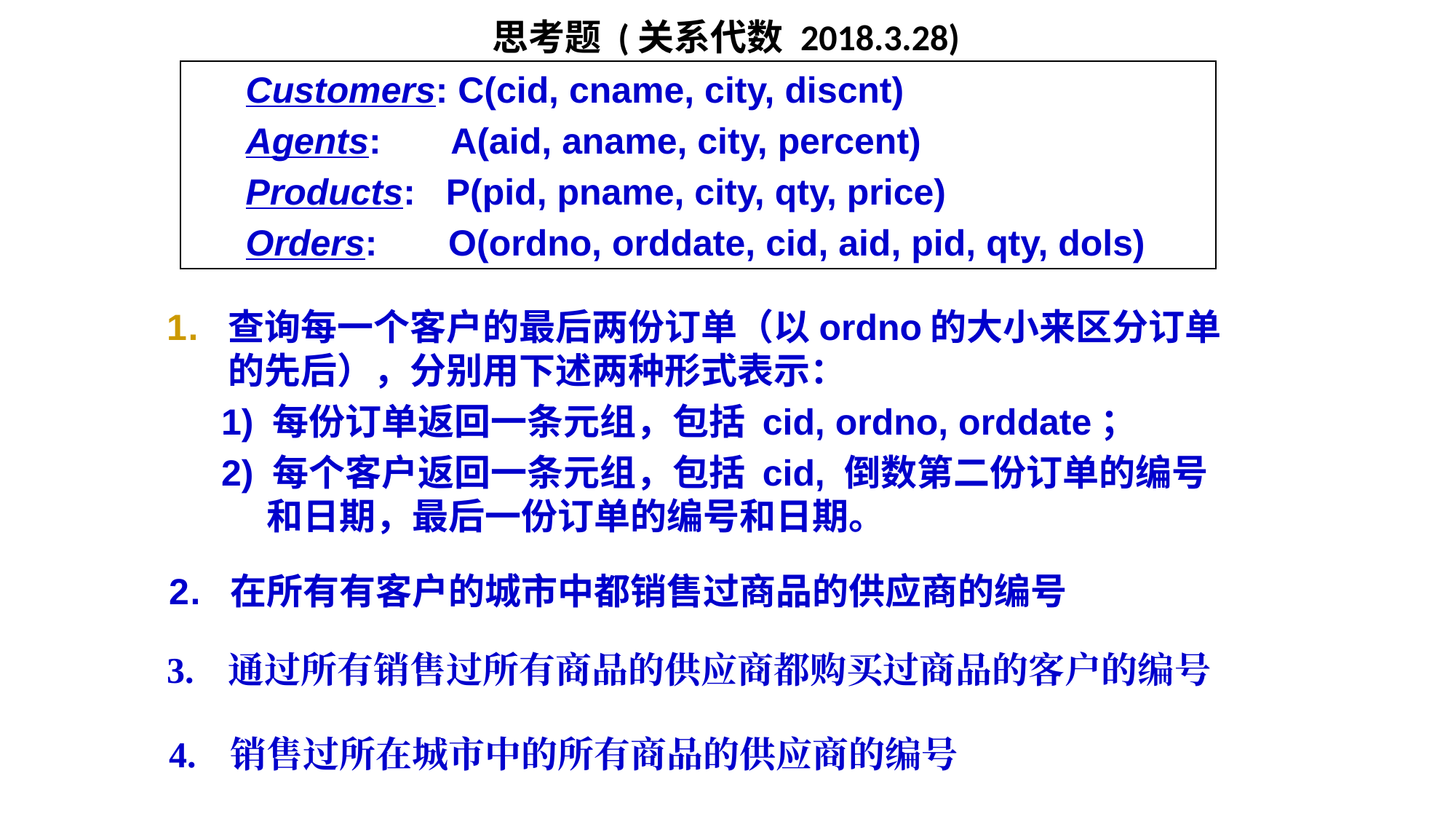

思考题 (关系代数 2018.3.28)
Customers: C(cid, cname, city, discnt)
Agents:       A(aid, aname, city, percent)
Products:   P(pid, pname, city, qty, price)
Orders:       O(ordno, orddate, cid, aid, pid, qty, dols)
查询每一个客户的最后两份订单（以ordno的大小来区分订单的先后），分别用下述两种形式表示：
1) 每份订单返回一条元组，包括 cid, ordno, orddate；
2) 每个客户返回一条元组，包括 cid, 倒数第二份订单的编号和日期，最后一份订单的编号和日期。
在所有有客户的城市中都销售过商品的供应商的编号
通过所有销售过所有商品的供应商都购买过商品的客户的编号
销售过所在城市中的所有商品的供应商的编号